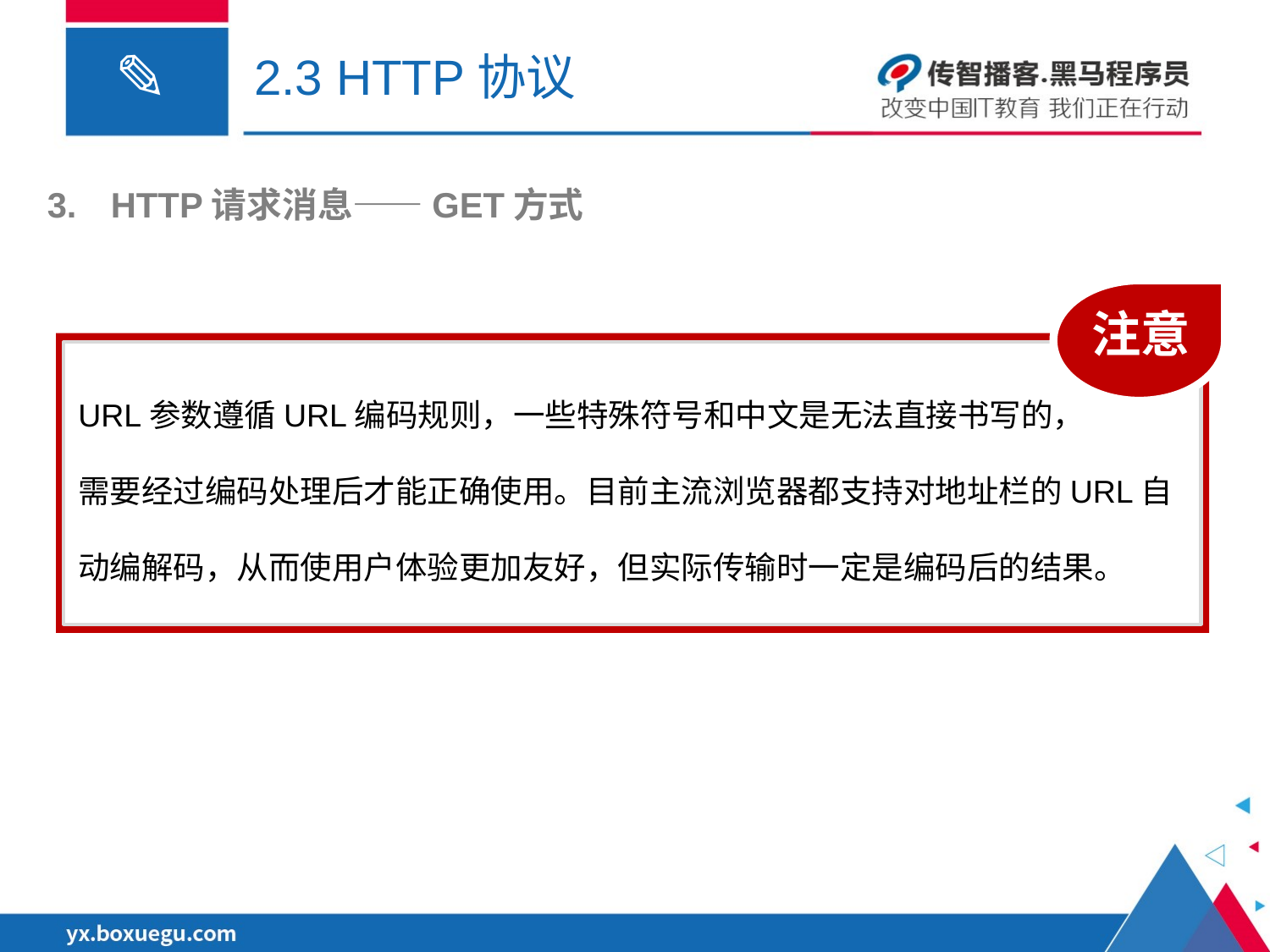

# 2.3 HTTP协议
HTTP请求消息——GET方式

注意

URL参数遵循URL编码规则，一些特殊符号和中文是无法直接书写的，
需要经过编码处理后才能正确使用。目前主流浏览器都支持对地址栏的URL自动编解码，从而使用户体验更加友好，但实际传输时一定是编码后的结果。